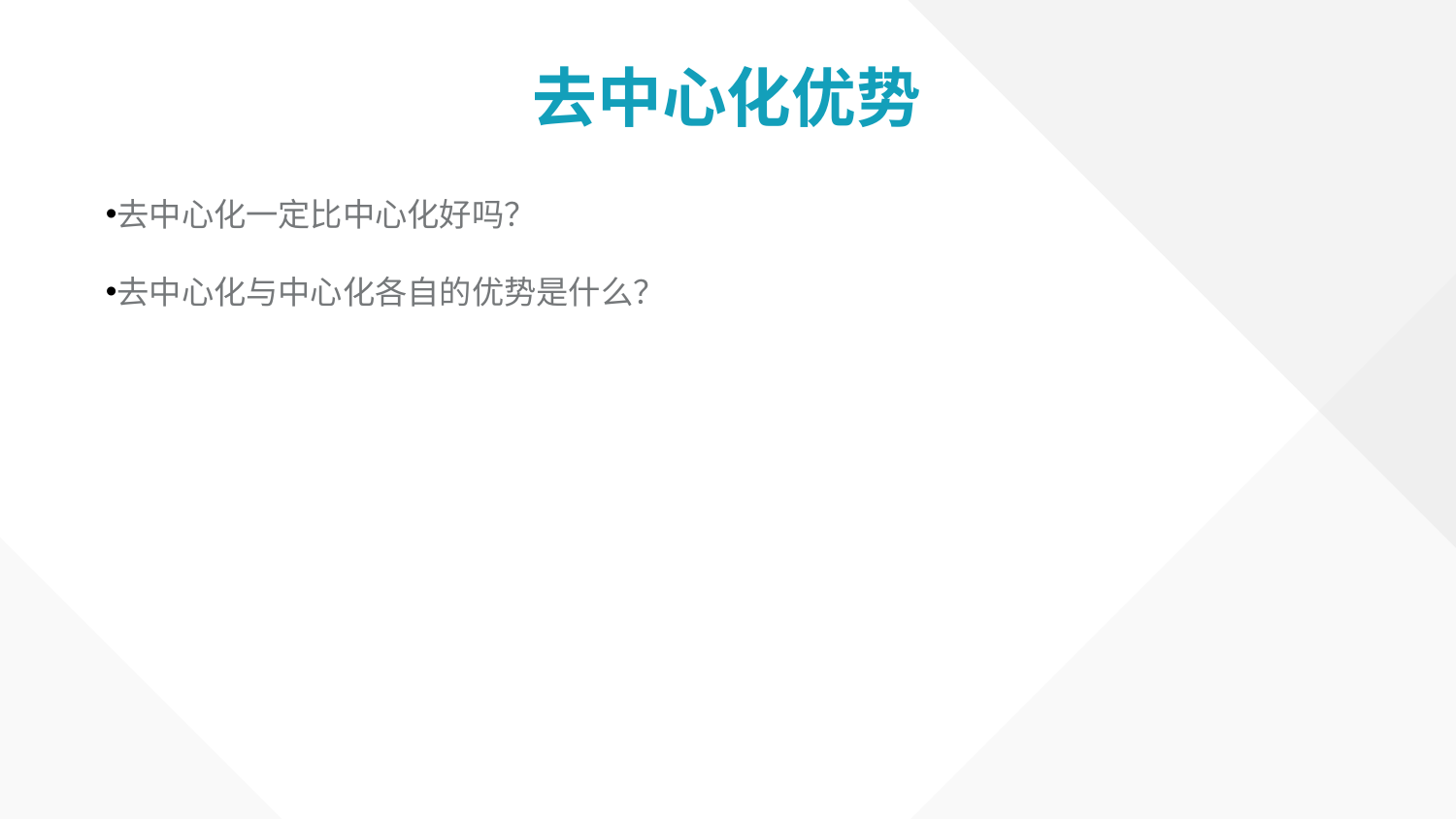

# 去中心化优势
去中心化一定比中心化好吗？

去中心化与中心化各自的优势是什么？